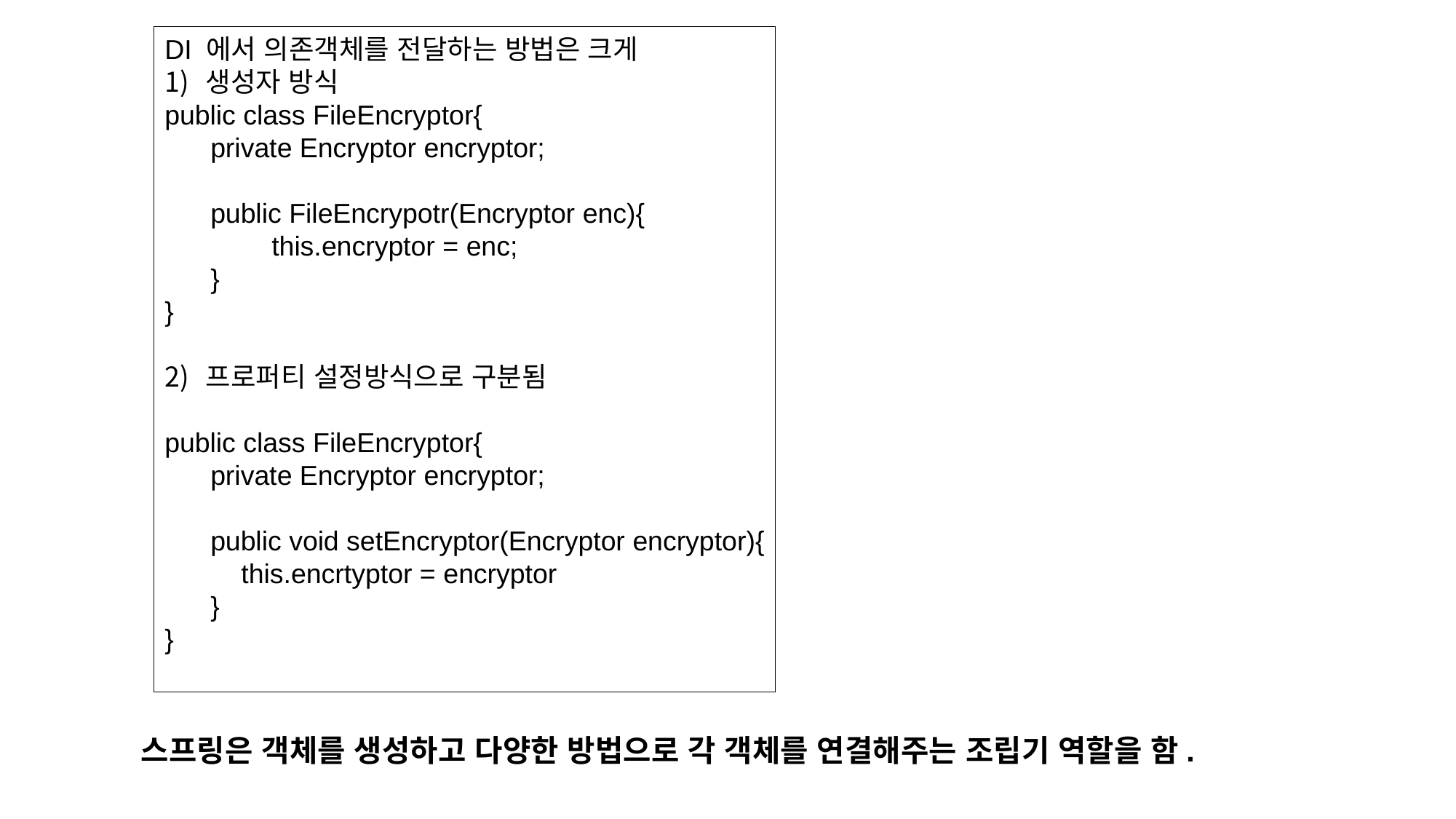

DI 에서 의존객체를 전달하는 방법은 크게
생성자 방식
public class FileEncryptor{
      private Encryptor encryptor;

      public FileEncrypotr(Encryptor enc){
              this.encryptor = enc;
      }
}

프로퍼티 설정방식으로 구분됨

public class FileEncryptor{
      private Encryptor encryptor;

      public void setEncryptor(Encryptor encryptor){
          this.encrtyptor = encryptor
      }
}

스프링은 객체를 생성하고 다양한 방법으로 각 객체를 연결해주는 조립기 역할을 함.